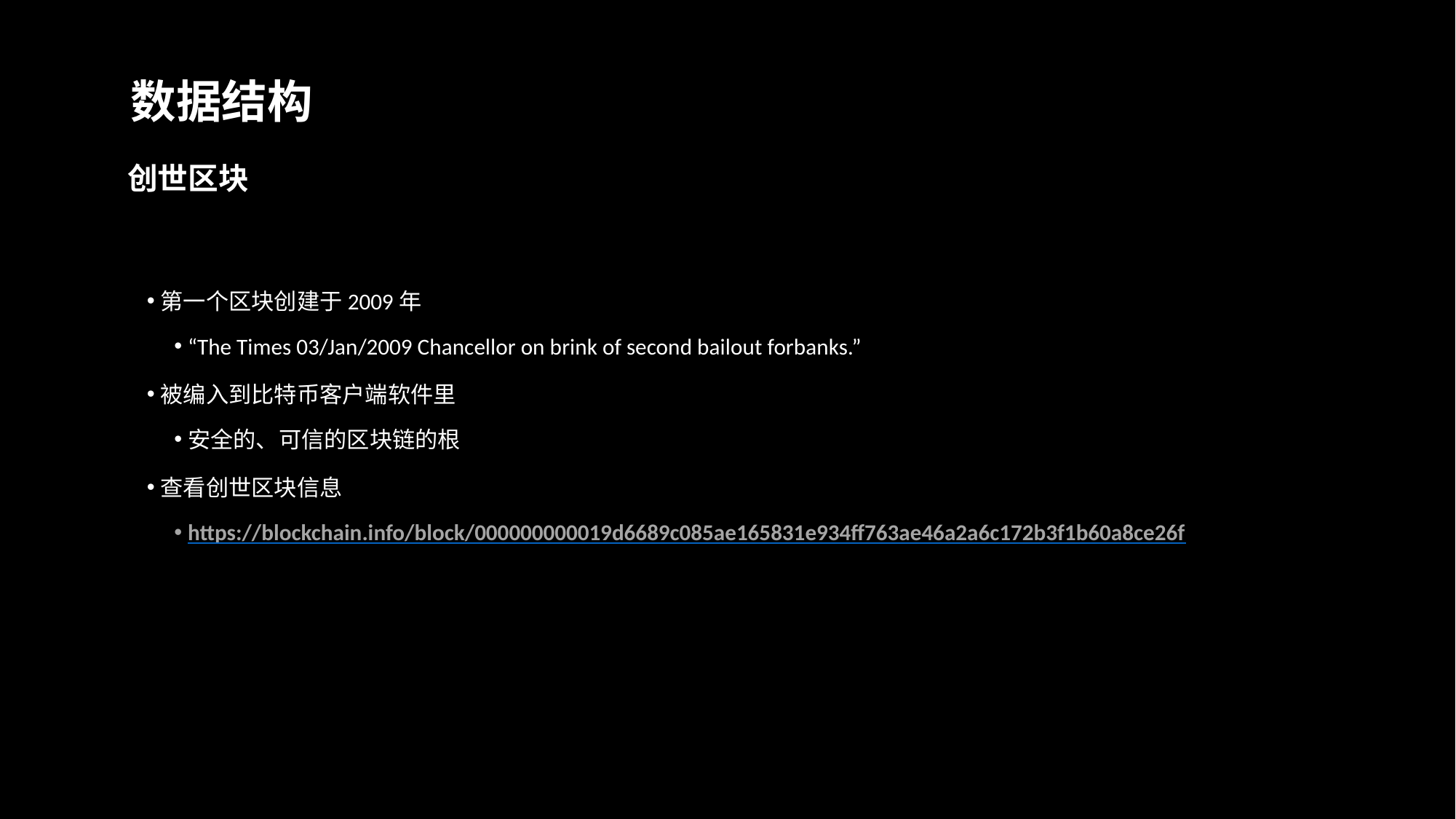

数据结构
创世区块
第一个区块创建于2009年
“The Times 03/Jan/2009 Chancellor on brink of second bailout forbanks.”
被编入到比特币客户端软件里
安全的、可信的区块链的根
查看创世区块信息
https://blockchain.info/block/000000000019d6689c085ae165831e934ff763ae46a2a6c172b3f1b60a8ce26f